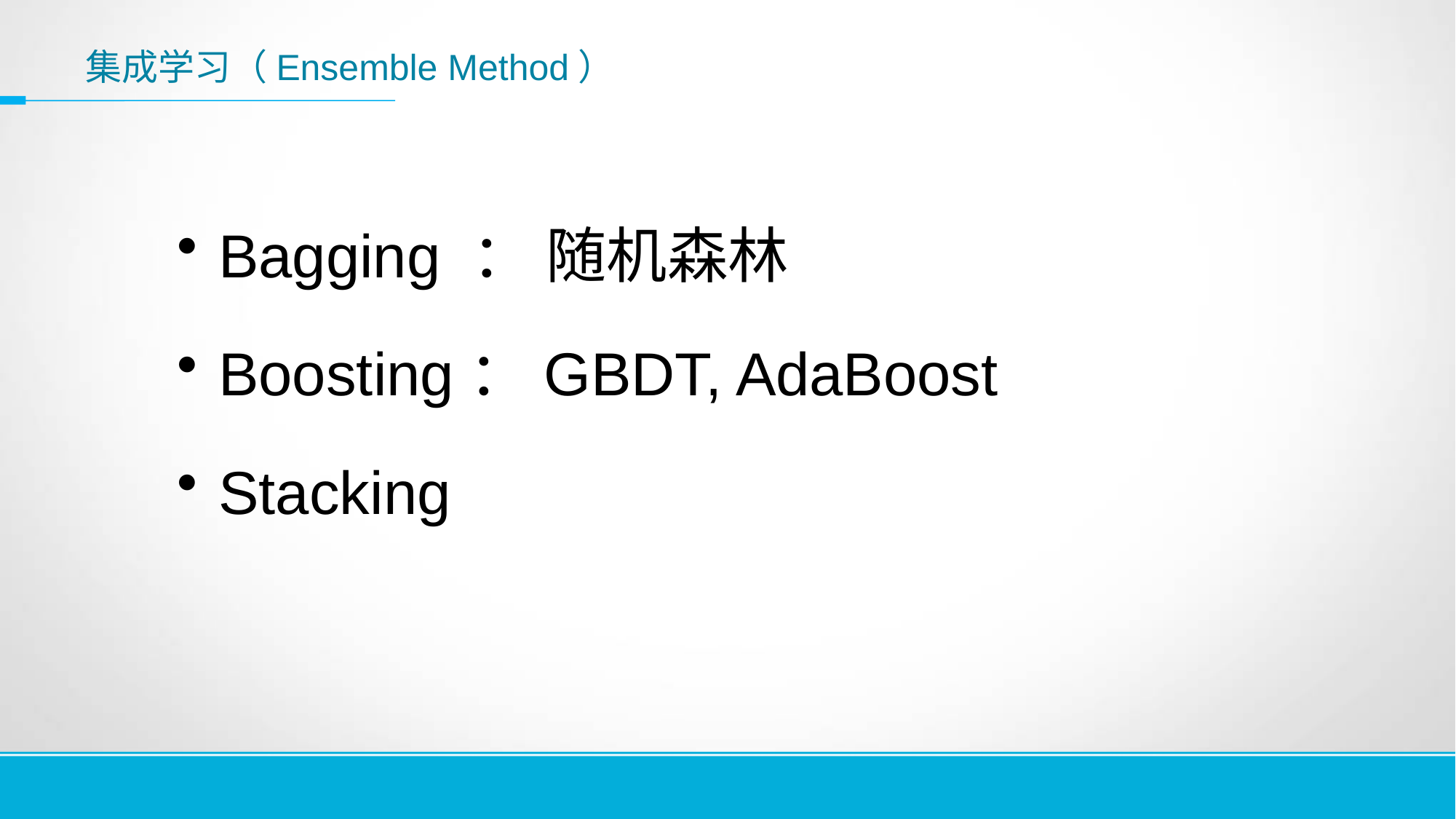

# 集成学习（Ensemble Method）
Bagging ： 随机森林
Boosting：GBDT, AdaBoost
Stacking